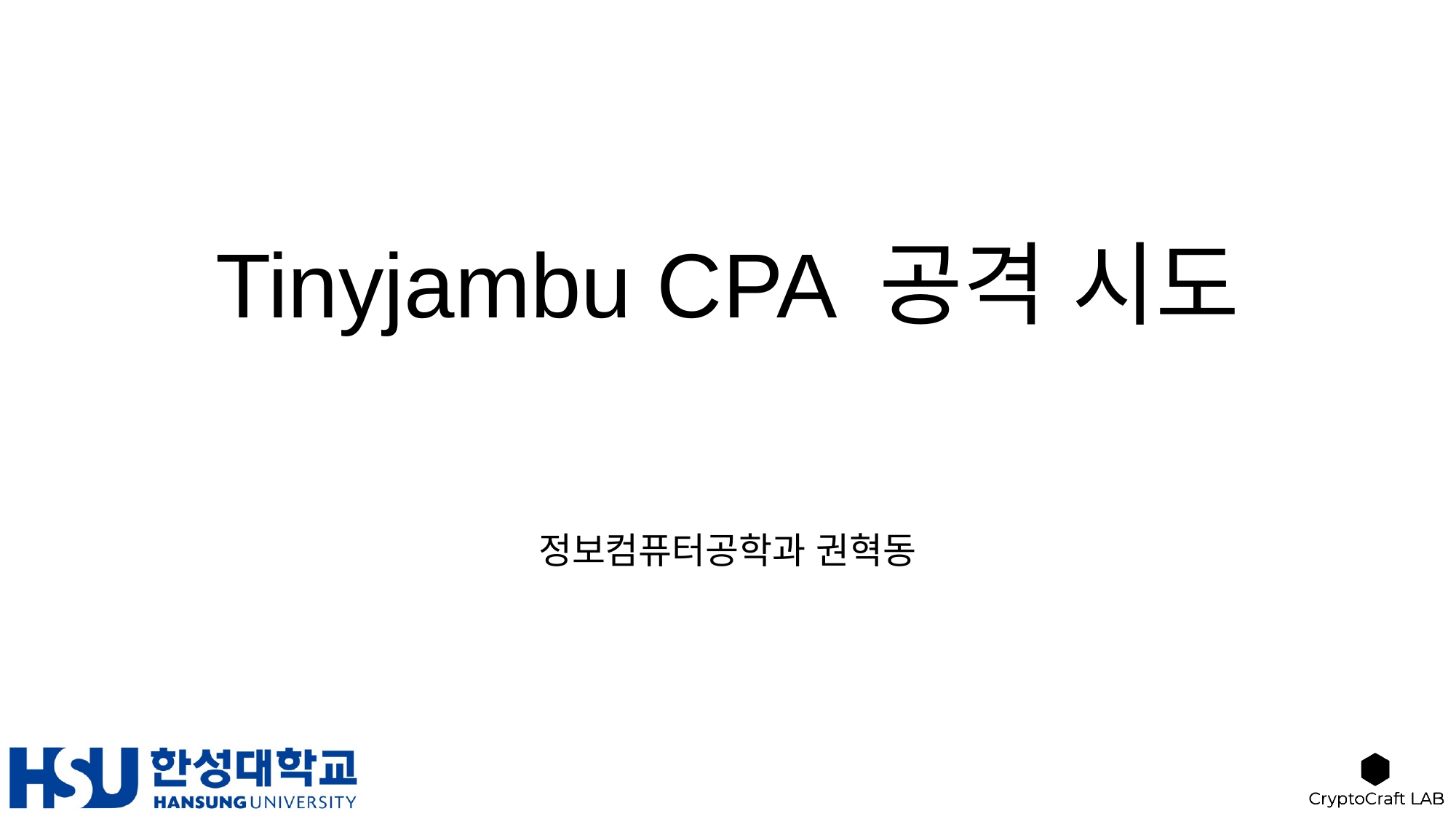

# Tinyjambu CPA 공격 시도
정보컴퓨터공학과 권혁동